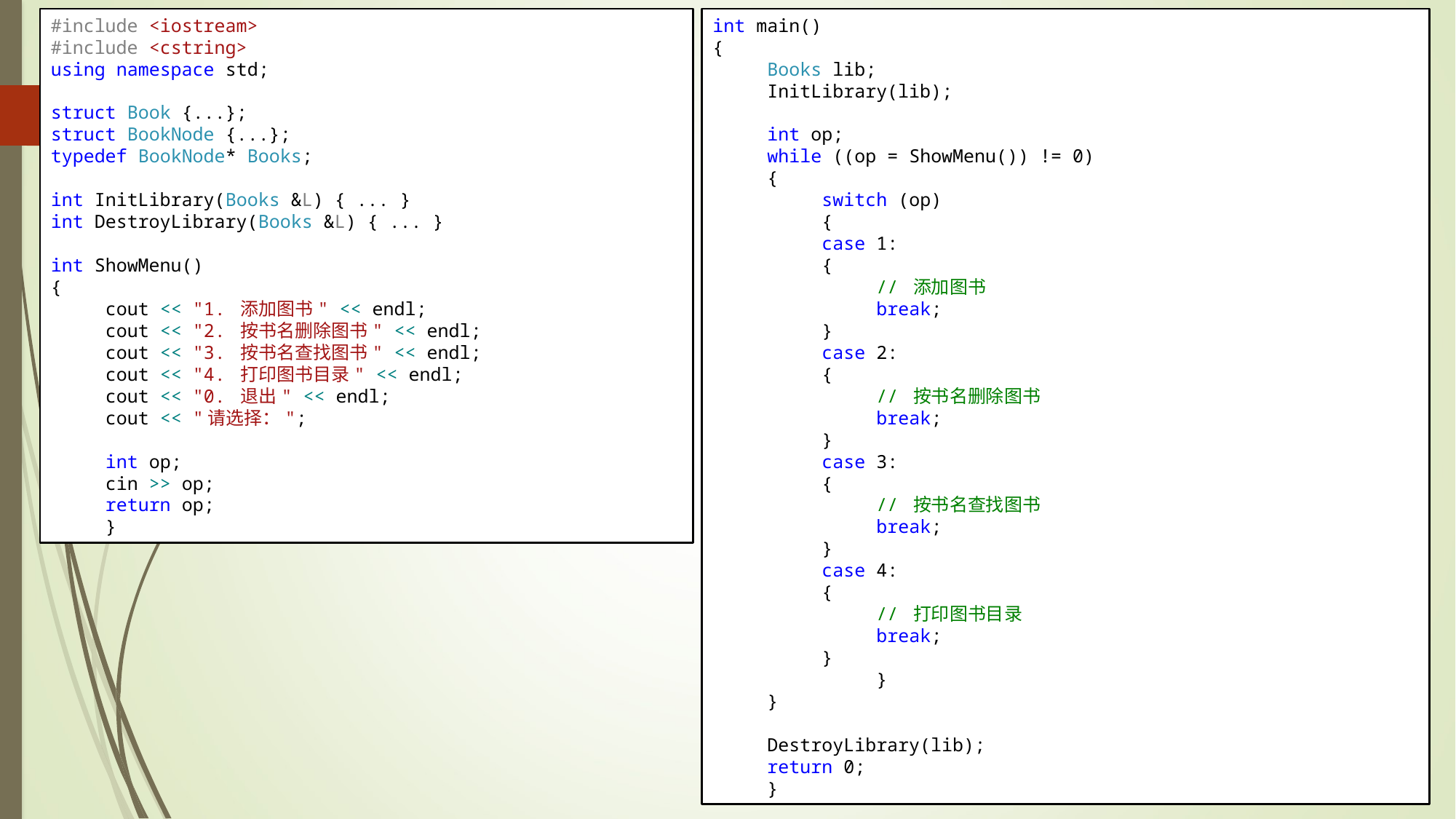

#include <iostream>
#include <cstring>
using namespace std;

struct Book {...};
struct BookNode {...};
typedef BookNode* Books;

int InitLibrary(Books &L) { ... }
int DestroyLibrary(Books &L) { ... }

int ShowMenu()
{
cout << "1. 添加图书" << endl;
cout << "2. 按书名删除图书" << endl;
cout << "3. 按书名查找图书" << endl;
cout << "4. 打印图书目录" << endl;
cout << "0. 退出" << endl;
cout << "请选择：";

int op;
cin >> op;
return op;
}
int main()
{
Books lib;
InitLibrary(lib);

int op;
while ((op = ShowMenu()) != 0)
{
switch (op)
{
case 1:
{
// 添加图书
break;
}
case 2:
{
// 按书名删除图书
break;
}
case 3:
{
// 按书名查找图书
break;
}
case 4:
{
// 打印图书目录
break;
}
	}
}

DestroyLibrary(lib);
return 0;
}